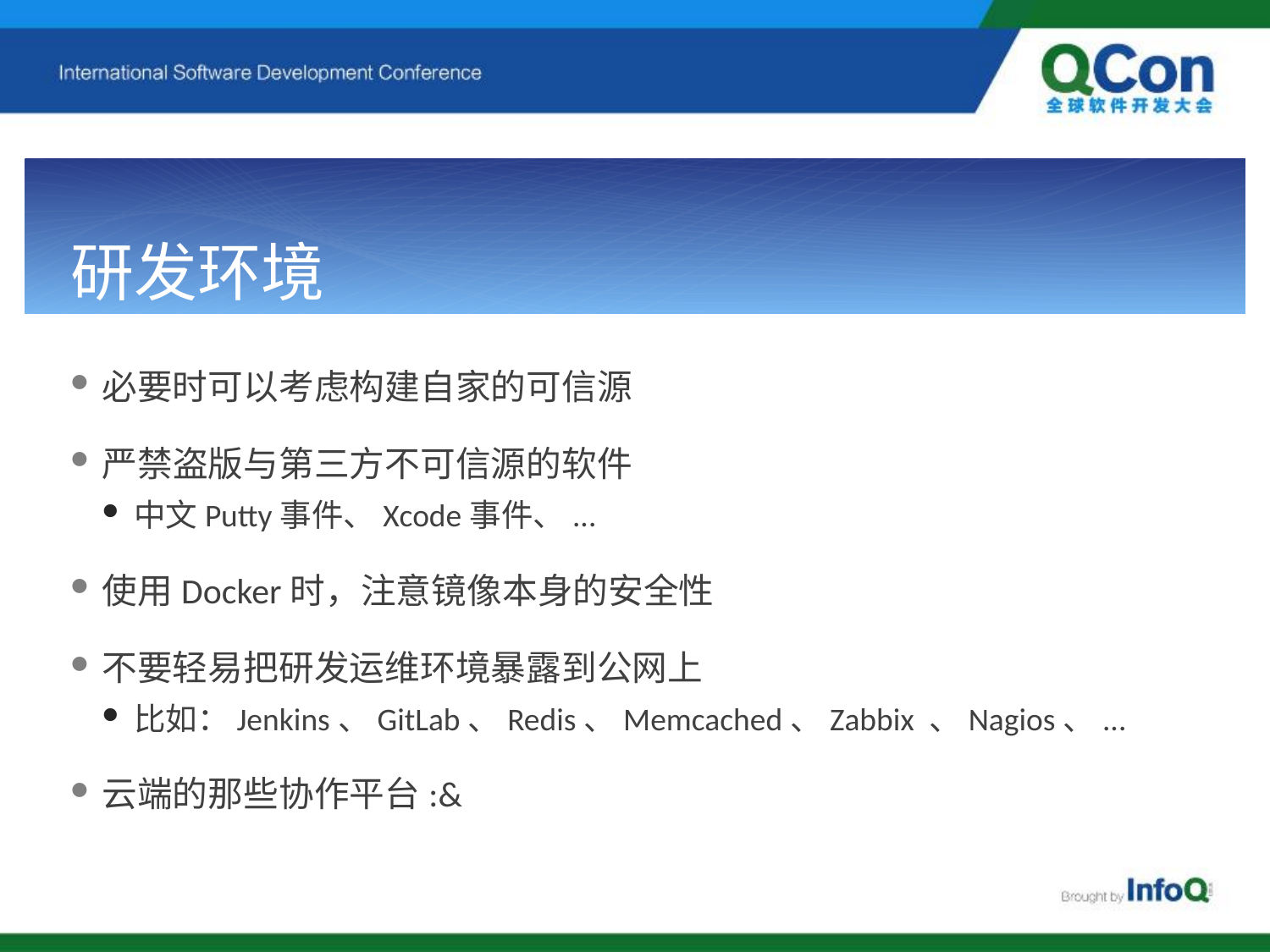

# 研发环境
必要时可以考虑构建自家的可信源
严禁盗版与第三方不可信源的软件
中文Putty事件、Xcode事件、...
使用Docker时，注意镜像本身的安全性
不要轻易把研发运维环境暴露到公网上
比如：Jenkins、GitLab、Redis、Memcached、Zabbix 、Nagios、...
云端的那些协作平台:&